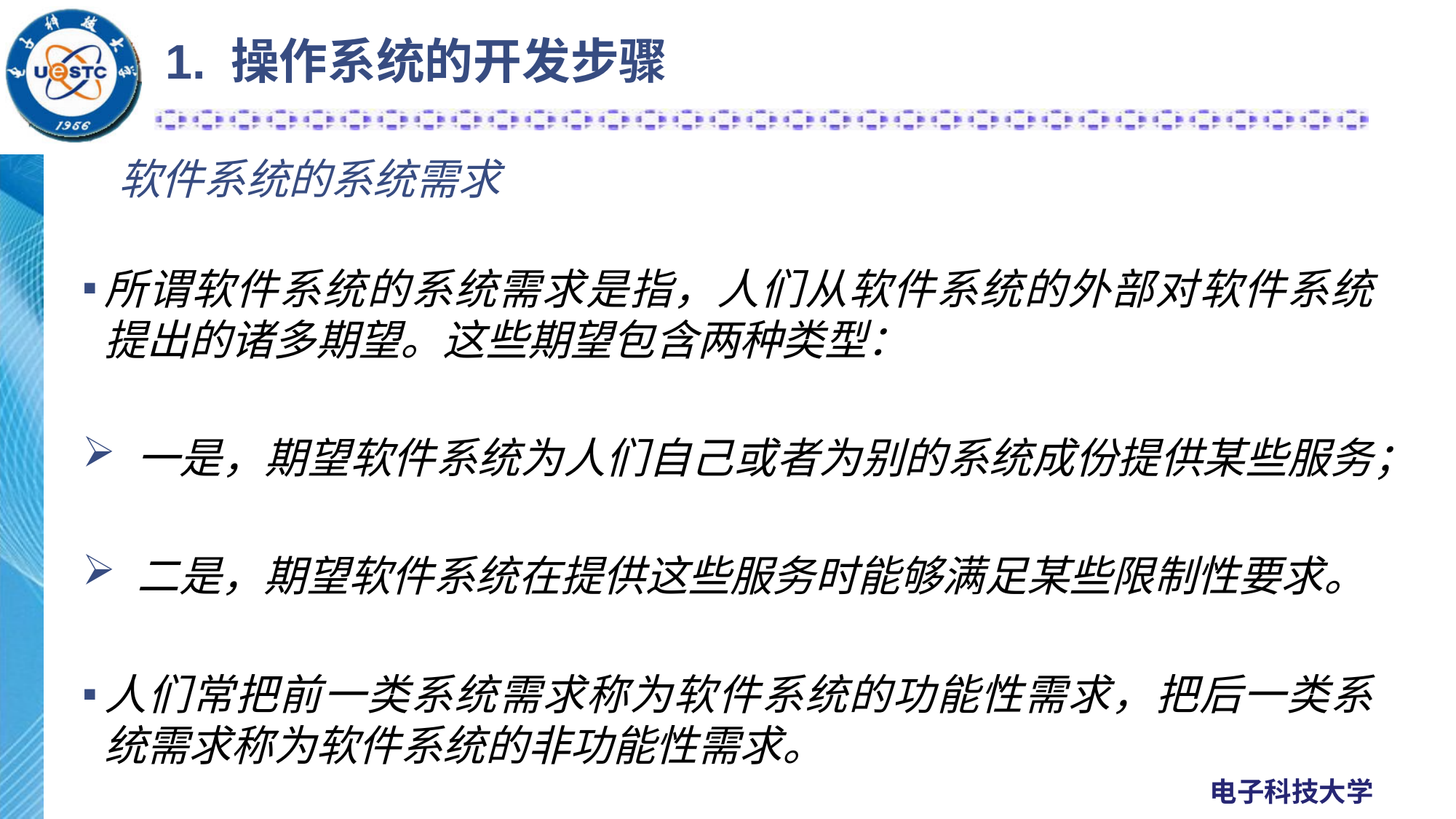

1. 操作系统的开发步骤
# 软件系统的系统需求
所谓软件系统的系统需求是指，人们从软件系统的外部对软件系统提出的诸多期望。这些期望包含两种类型：

一是，期望软件系统为人们自己或者为别的系统成份提供某些服务；

二是，期望软件系统在提供这些服务时能够满足某些限制性要求。

人们常把前一类系统需求称为软件系统的功能性需求，把后一类系统需求称为软件系统的非功能性需求。